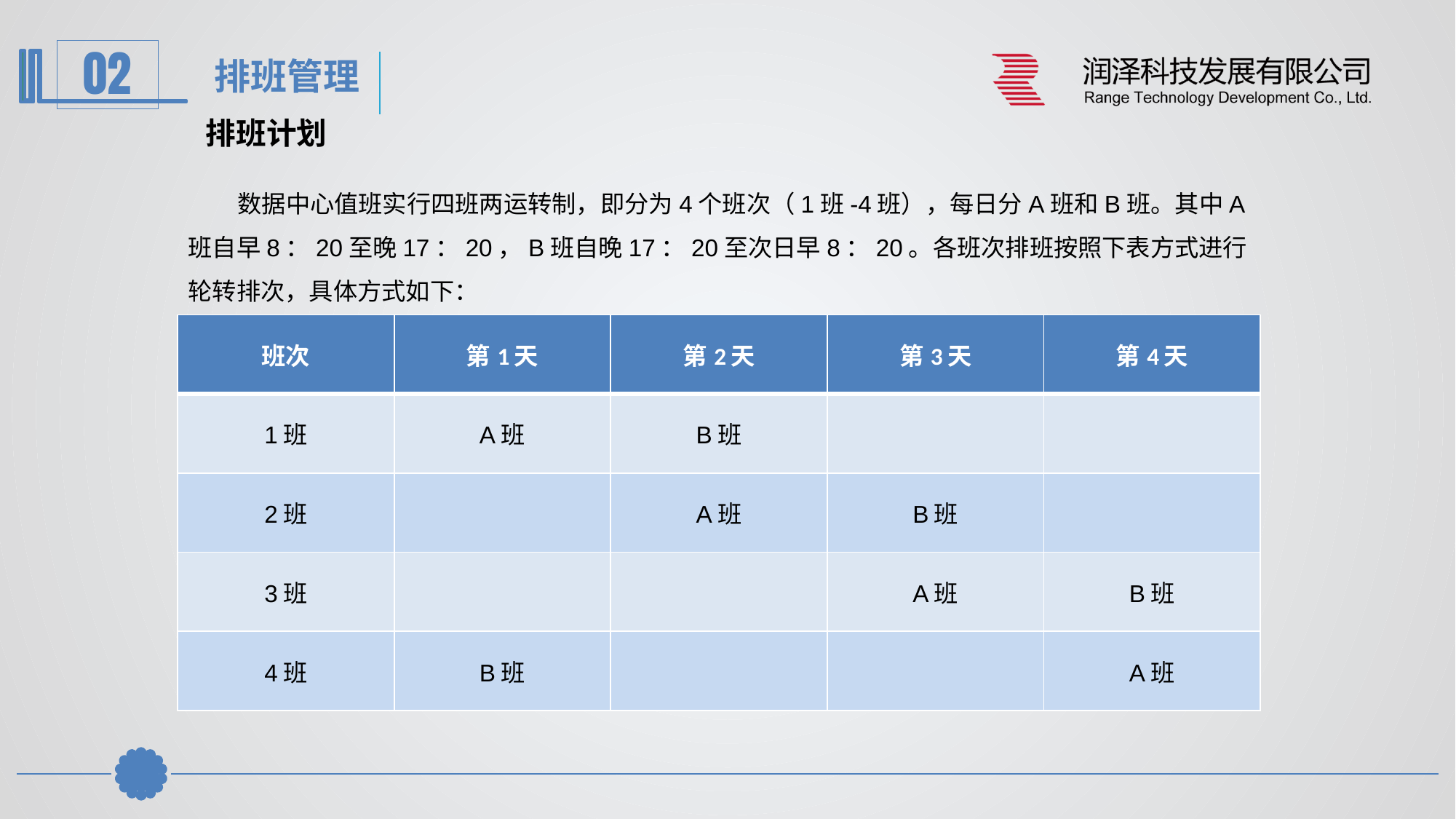

排班管理
排班计划
        数据中心值班实行四班两运转制，即分为4个班次（1班-4班），每日分A班和B班。其中A班自早8：20至晚17：20，B班自晚17：20至次日早8：20。各班次排班按照下表方式进行轮转排次，具体方式如下：

| 班次 | 第1天 | 第2天 | 第3天 | 第4天 |
| --- | --- | --- | --- | --- |
| 1班 | A班 | B班 |  |  |
| 2班 |  | A班 | B班 |  |
| 3班 |  |  | A班 | B班 |
| 4班 | B班 |  |  | A班 |
5